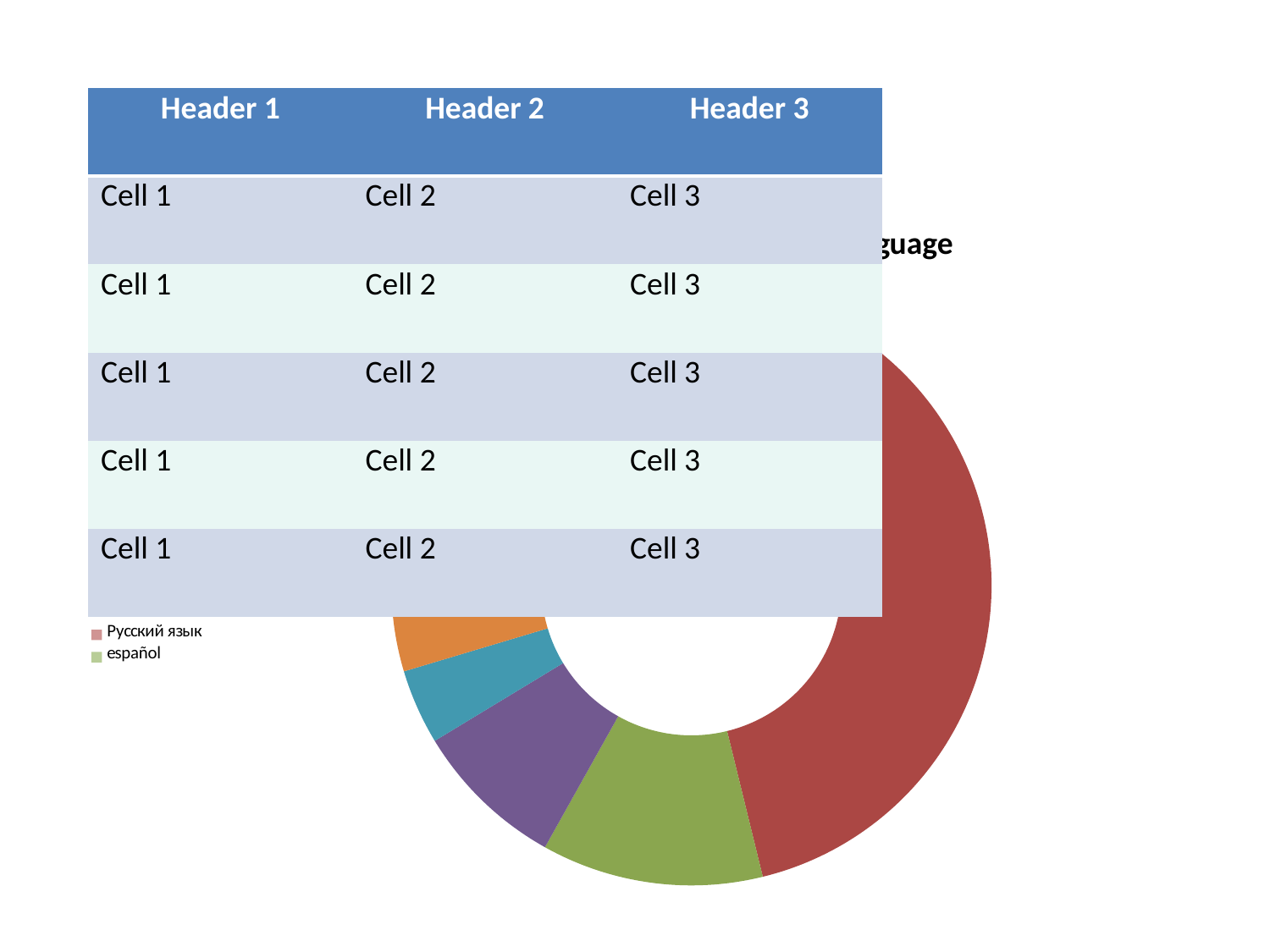

| Header 1 | Header 2 | Header 3 |
| --- | --- | --- |
| Cell 1 | Cell 2 | Cell 3 |
| Cell 1 | Cell 2 | Cell 3 |
| Cell 1 | Cell 2 | Cell 3 |
| Cell 1 | Cell 2 | Cell 3 |
| Cell 1 | Cell 2 | Cell 3 |

### Chart: 10 languages with most speakers as first language

| Category | countries |
|---|---|
| বাংলা | 243.0 |
| 中文 | 1219.0 |
| English | 378.0 |
| हिन्दी | 260.0 |
| 日本語 | 128.0 |
| português | 223.0 |
| ਪੰਜਾਬੀ | 119.0 |
| Русский язык | 154.0 |
| español | 442.0 |